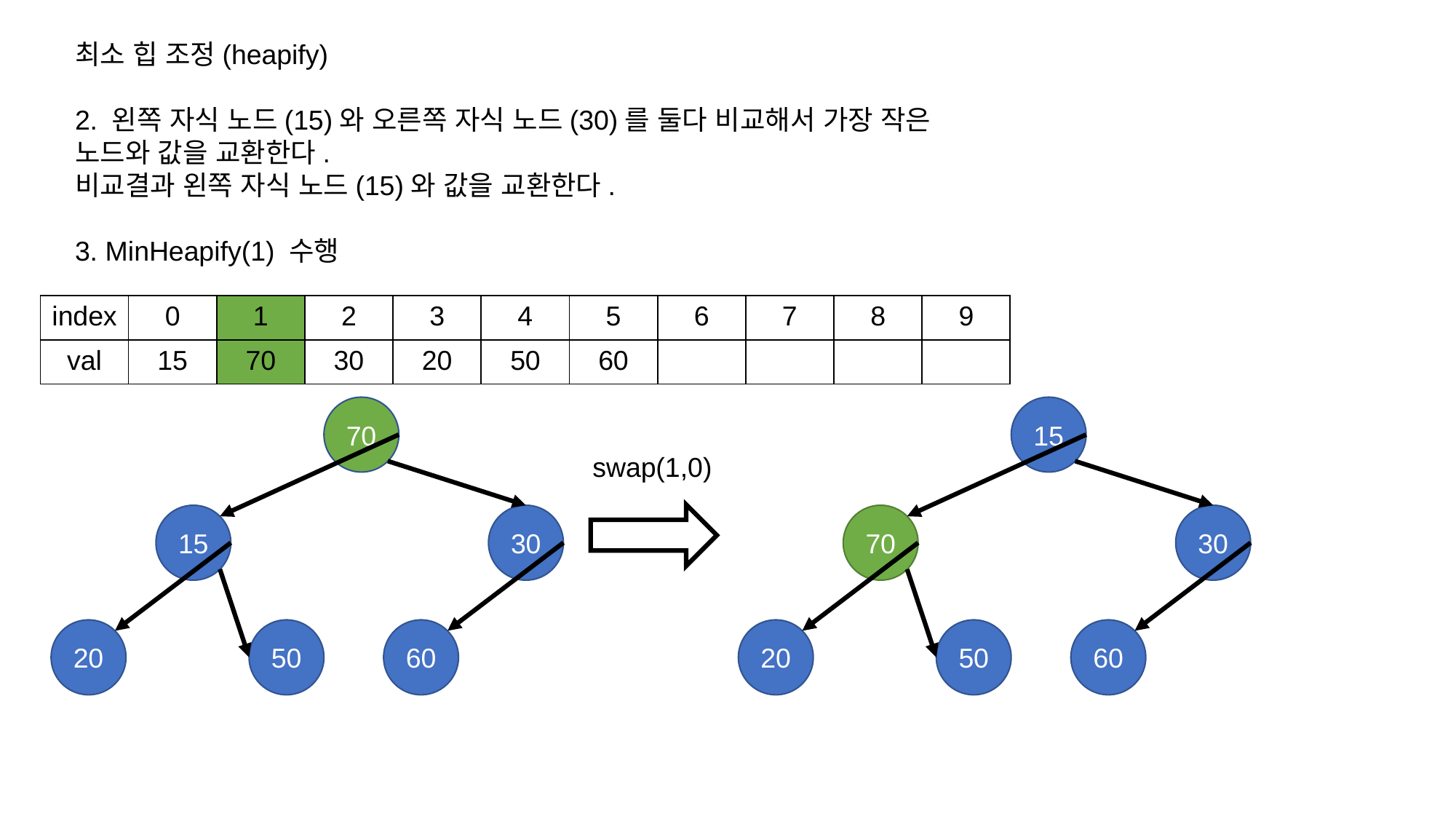

최소 힙 조정(heapify)

2. 왼쪽 자식 노드(15)와 오른쪽 자식 노드(30)를 둘다 비교해서 가장 작은
노드와 값을 교환한다.
비교결과 왼쪽 자식 노드(15)와 값을 교환한다.

3. MinHeapify(1) 수행
| index | 0 | 1 | 2 | 3 | 4 | 5 | 6 | 7 | 8 | 9 |
| --- | --- | --- | --- | --- | --- | --- | --- | --- | --- | --- |
| val | 15 | 70 | 30 | 20 | 50 | 60 |  |  |  |  |
70
15
swap(1,0)

15
30
70
30
20
50
60
20
50
60